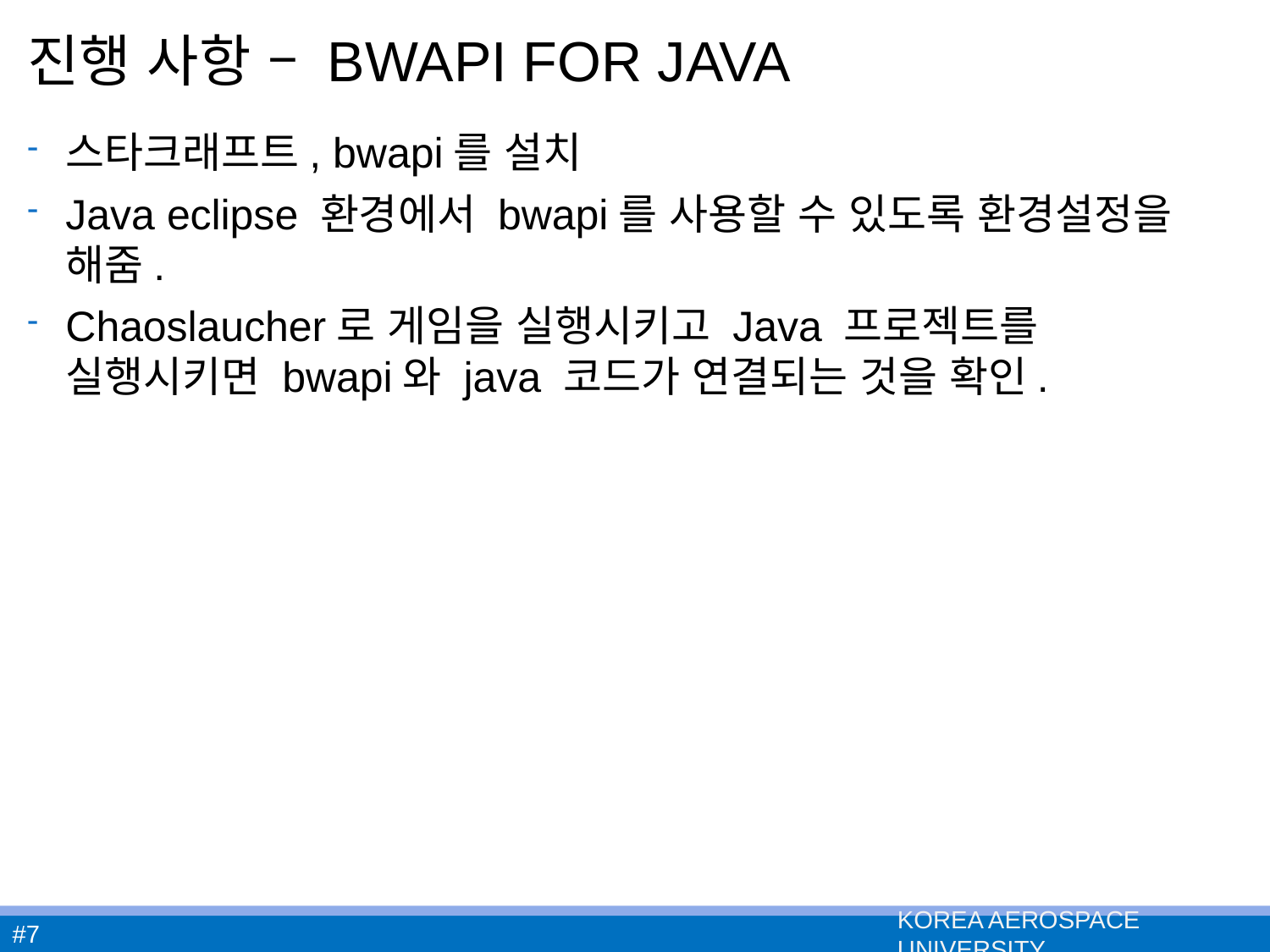

# 진행 사항 – BWAPI for JAVA
스타크래프트, bwapi를 설치
Java eclipse 환경에서 bwapi를 사용할 수 있도록 환경설정을 해줌.
Chaoslaucher로 게임을 실행시키고 Java 프로젝트를 실행시키면 bwapi와 java 코드가 연결되는 것을 확인.
#7